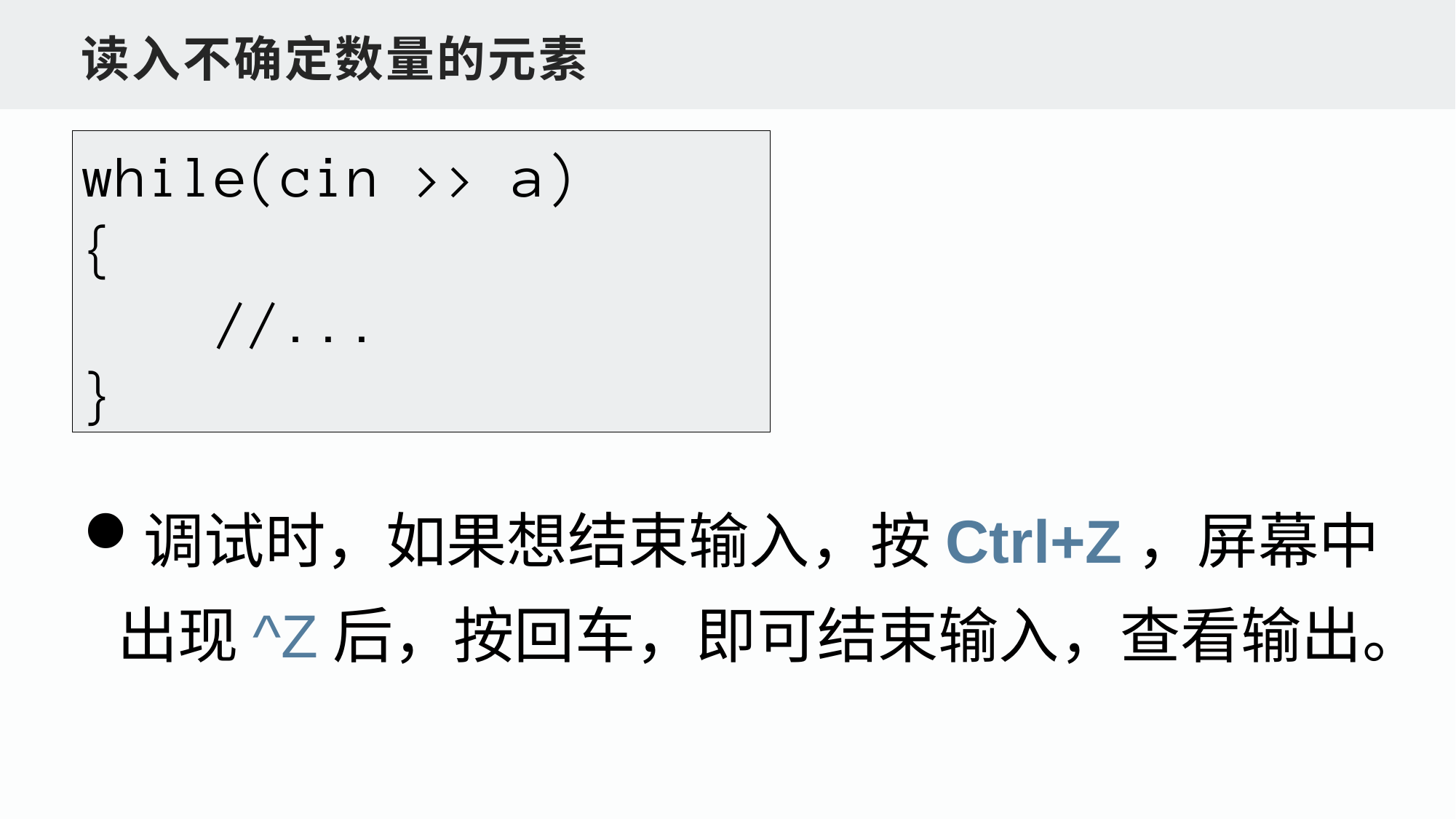

读入不确定数量的元素
while(cin >> a)
{
    //...
}
调试时，如果想结束输入，按Ctrl+Z，屏幕中出现^Z后，按回车，即可结束输入，查看输出。